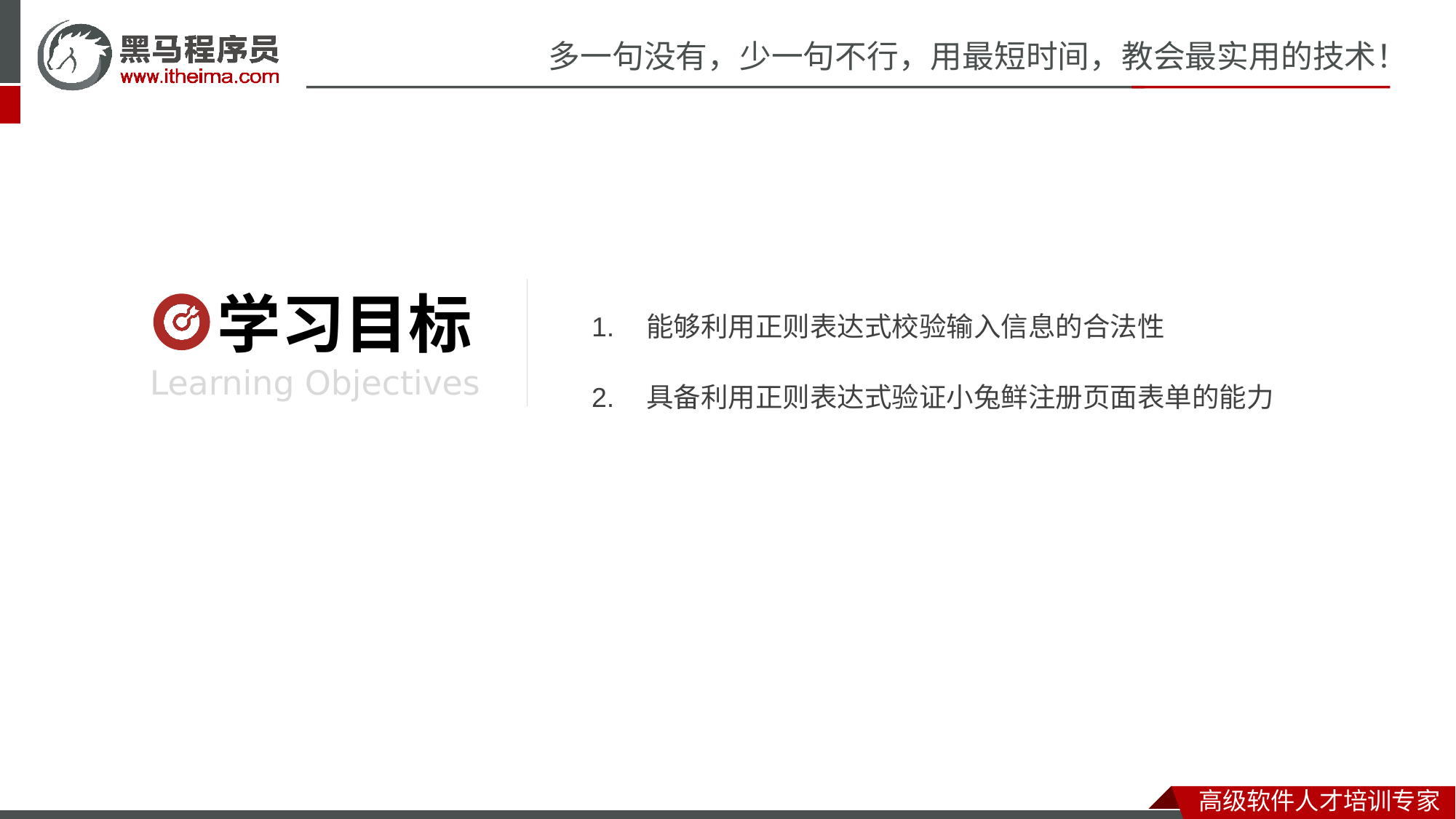

能够利用正则表达式校验输入信息的合法性
具备利用正则表达式验证小兔鲜注册页面表单的能力